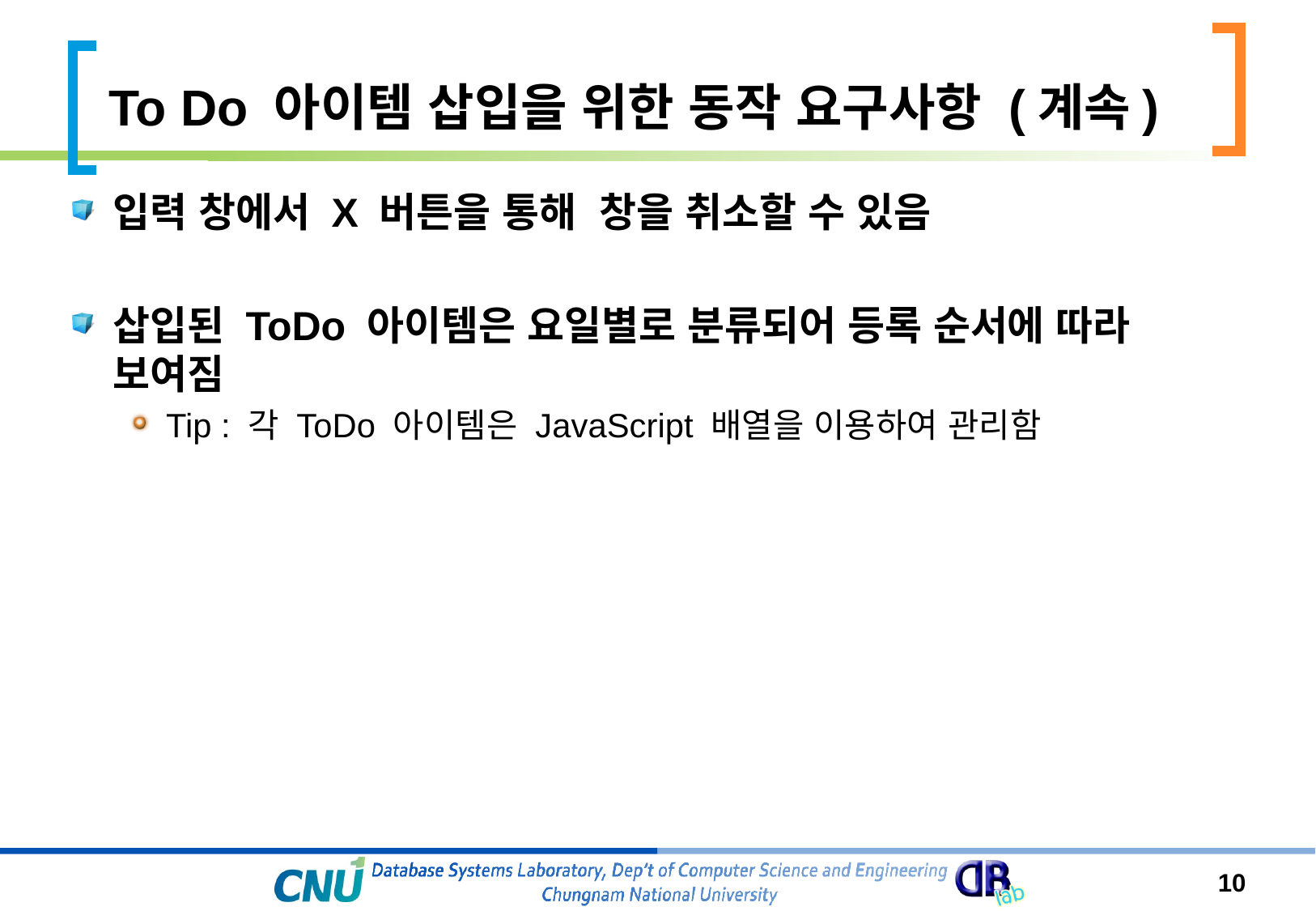

# To Do 아이템 삽입을 위한 동작 요구사항 (계속)
입력 창에서 X 버튼을 통해  창을 취소할 수 있음

삽입된 ToDo 아이템은 요일별로 분류되어 등록 순서에 따라 보여짐
Tip : 각 ToDo 아이템은 JavaScript 배열을 이용하여 관리함

10